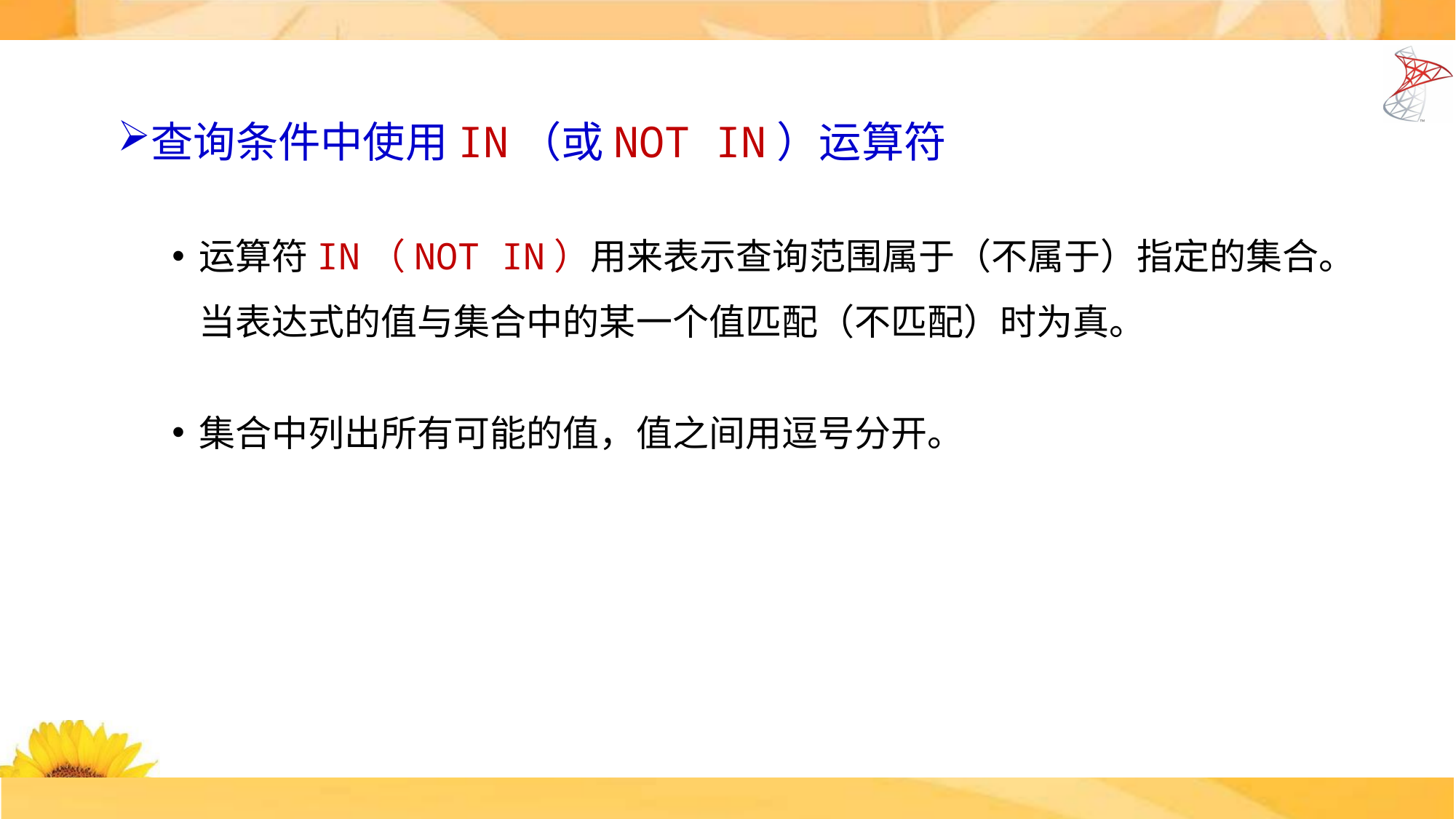

查询条件中使用IN（或NOT IN）运算符
运算符IN（NOT IN）用来表示查询范围属于（不属于）指定的集合。当表达式的值与集合中的某一个值匹配（不匹配）时为真。
集合中列出所有可能的值，值之间用逗号分开。